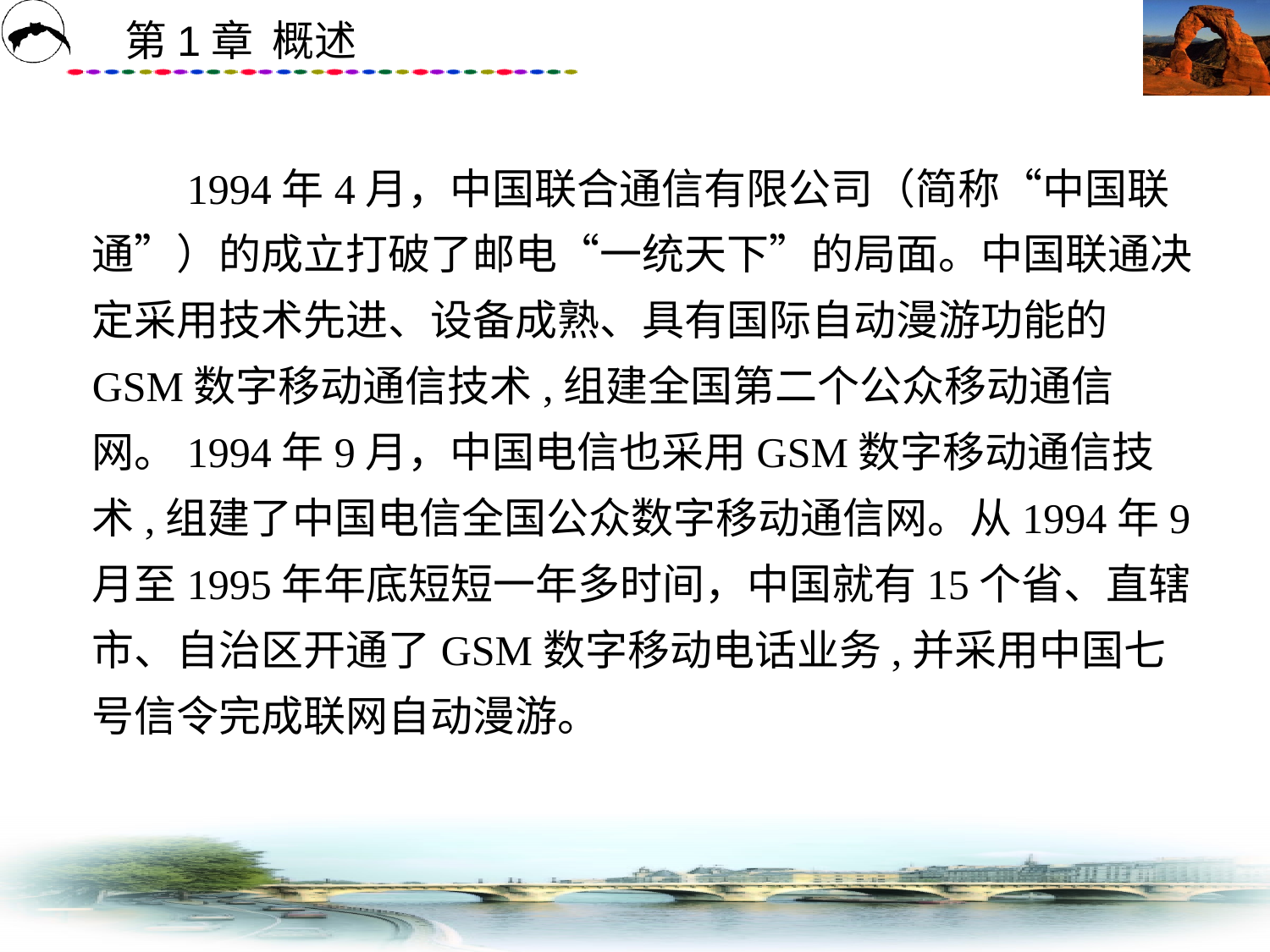

# 1994年4月，中国联合通信有限公司（简称“中国联通”）的成立打破了邮电“一统天下”的局面。中国联通决定采用技术先进、设备成熟、具有国际自动漫游功能的GSM数字移动通信技术,组建全国第二个公众移动通信网。1994年9月，中国电信也采用GSM数字移动通信技术,组建了中国电信全国公众数字移动通信网。从1994年9月至1995年年底短短一年多时间，中国就有15个省、直辖市、自治区开通了GSM数字移动电话业务,并采用中国七号信令完成联网自动漫游。